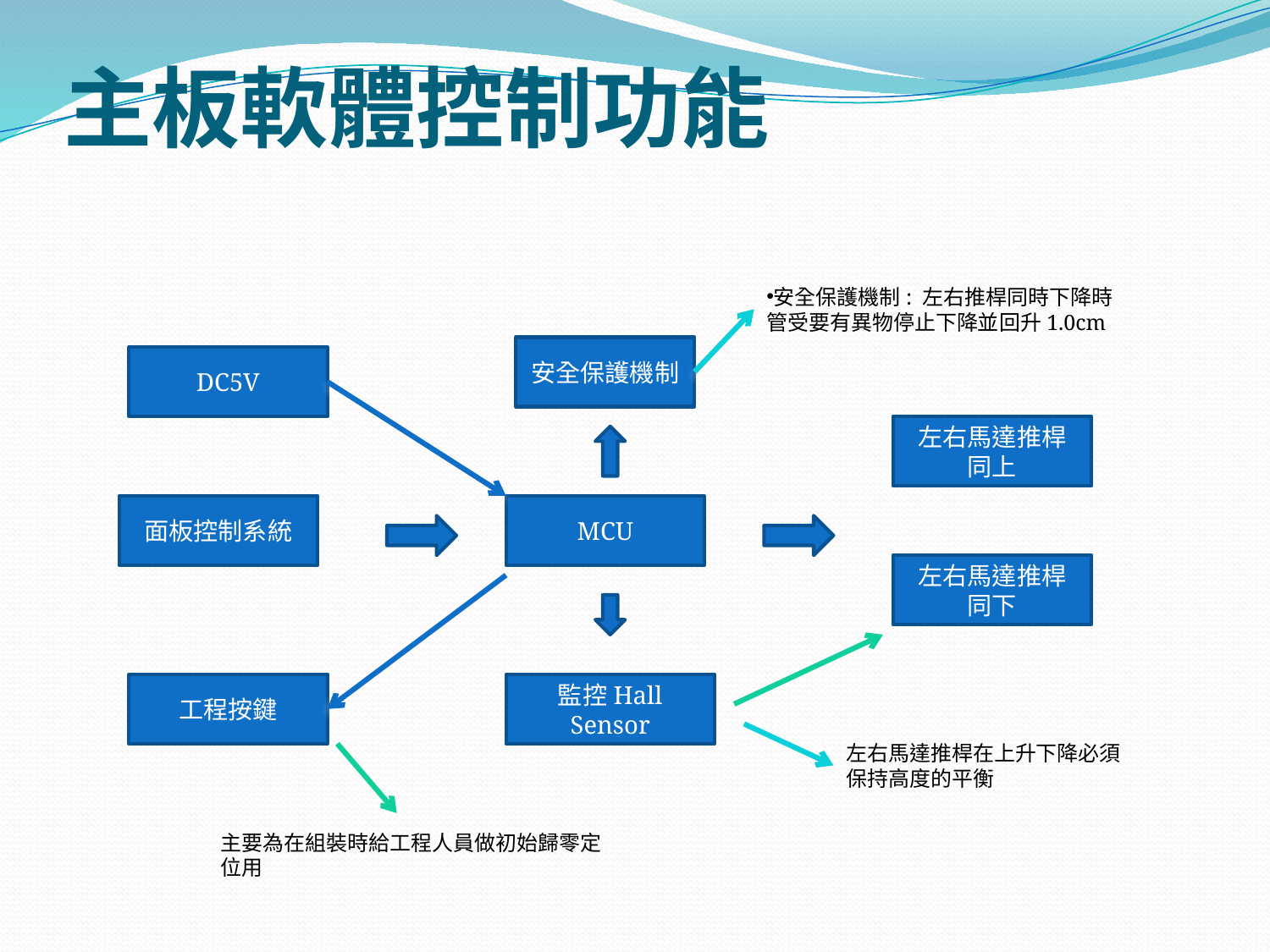

# 主板軟體控制功能
安全保護機制: 左右推桿同時下降時管受要有異物停止下降並回升1.0cm
安全保護機制
DC5V
左右馬達推桿
同上

面板控制系統
MCU

左右馬達推桿
同下

工程按鍵
監控Hall Sensor
左右馬達推桿在上升下降必須保持高度的平衡
主要為在組裝時給工程人員做初始歸零定位用